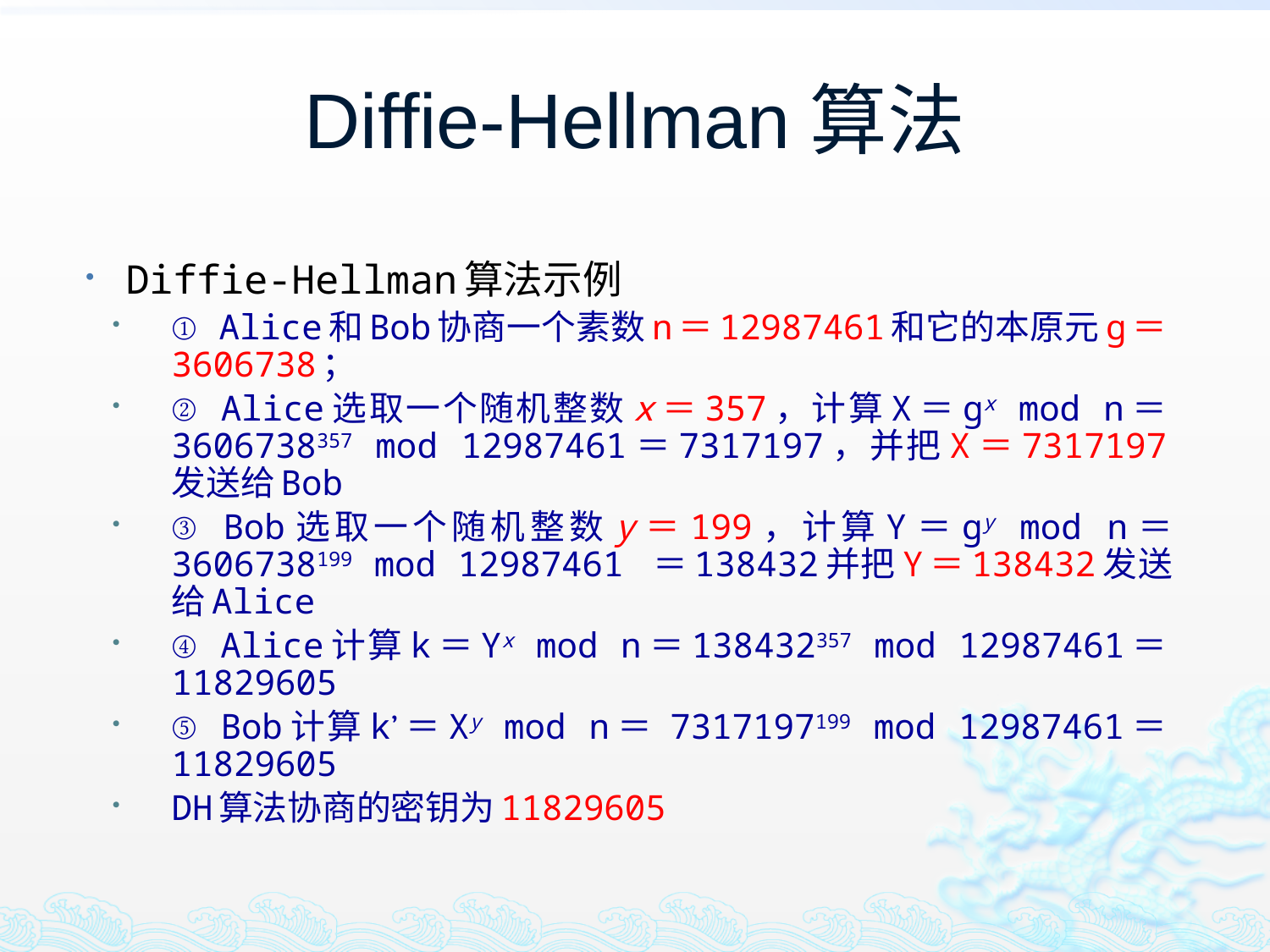

# Diffie-Hellman算法
Diffie-Hellman算法示例
① Alice和Bob协商一个素数n＝12987461和它的本原元g＝3606738；
② Alice选取一个随机整数x＝357，计算X＝gx mod n＝3606738357 mod 12987461＝7317197，并把X＝7317197发送给Bob
③ Bob选取一个随机整数y＝199，计算Y＝gy mod n＝ 3606738199 mod 12987461 ＝138432并把Y＝138432发送给Alice
④ Alice计算k＝Yx mod n＝138432357 mod 12987461＝11829605
⑤ Bob计算k’＝Xy mod n＝ 7317197199 mod 12987461＝11829605
DH算法协商的密钥为11829605